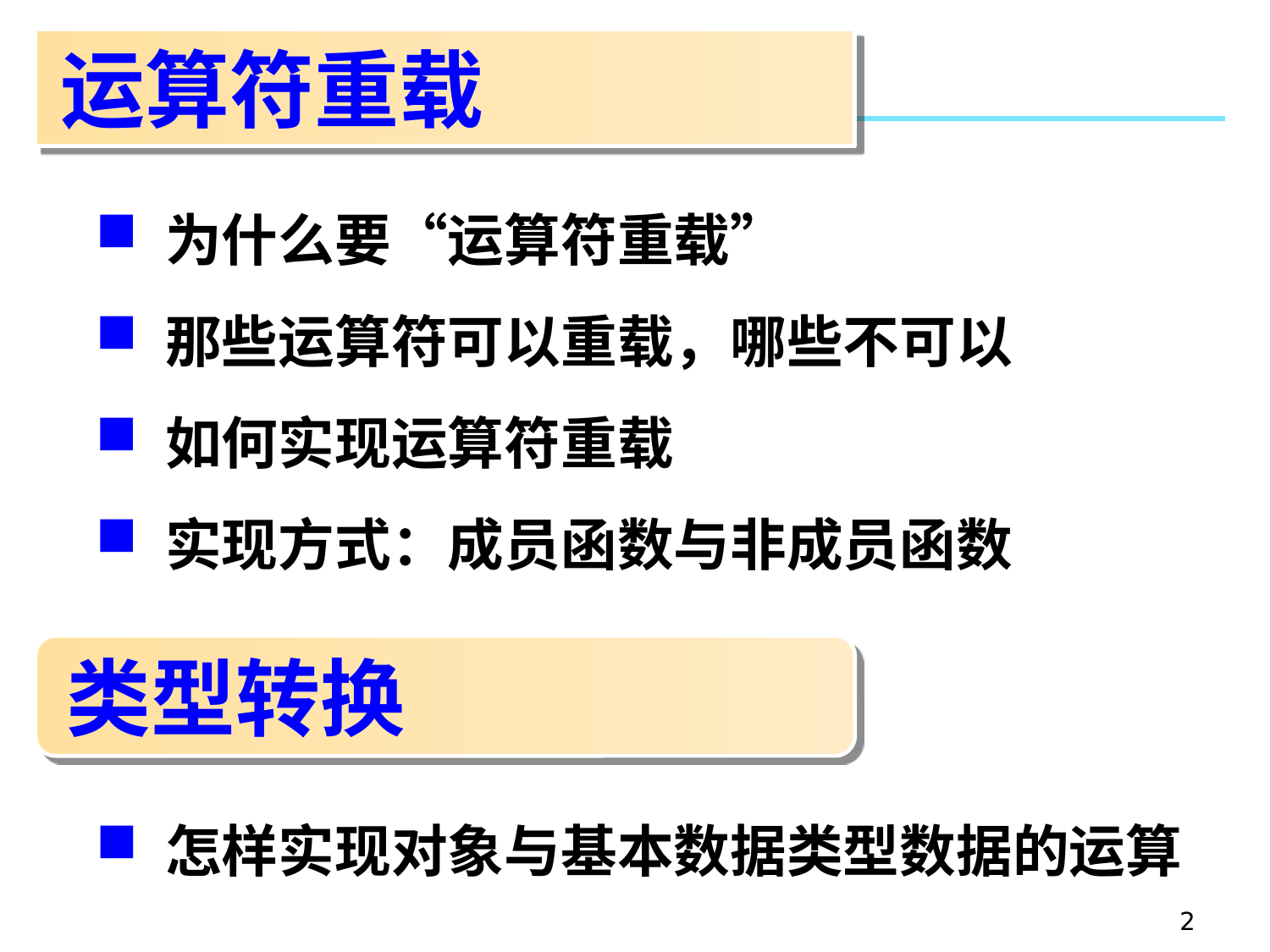

# 运算符重载
 为什么要“运算符重载”
 那些运算符可以重载，哪些不可以
 如何实现运算符重载
 实现方式：成员函数与非成员函数
类型转换
 怎样实现对象与基本数据类型数据的运算
2